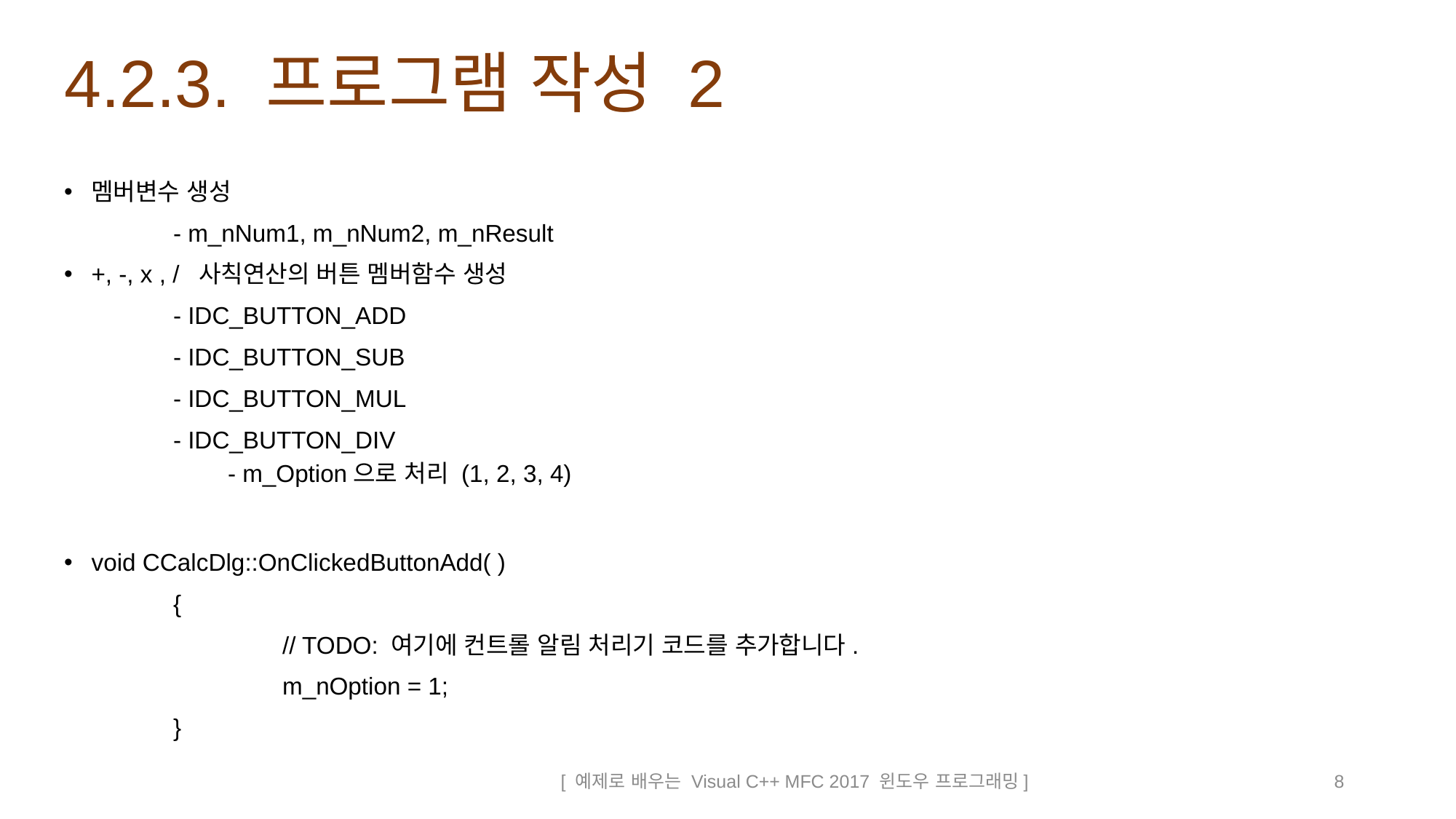

# 4.2.3. 프로그램 작성 2

멤버변수 생성
	- m_nNum1, m_nNum2, m_nResult
+, -, x , /  사칙연산의 버튼 멤버함수 생성
	- IDC_BUTTON_ADD
	- IDC_BUTTON_SUB
 	- IDC_BUTTON_MUL
	- IDC_BUTTON_DIV
	- m_Option으로 처리 (1, 2, 3, 4)

void CCalcDlg::OnClickedButtonAdd( )
	{
		// TODO: 여기에 컨트롤 알림 처리기 코드를 추가합니다.
		m_nOption = 1;
	}

[ 예제로 배우는 Visual C++ MFC 2017 윈도우 프로그래밍]
8